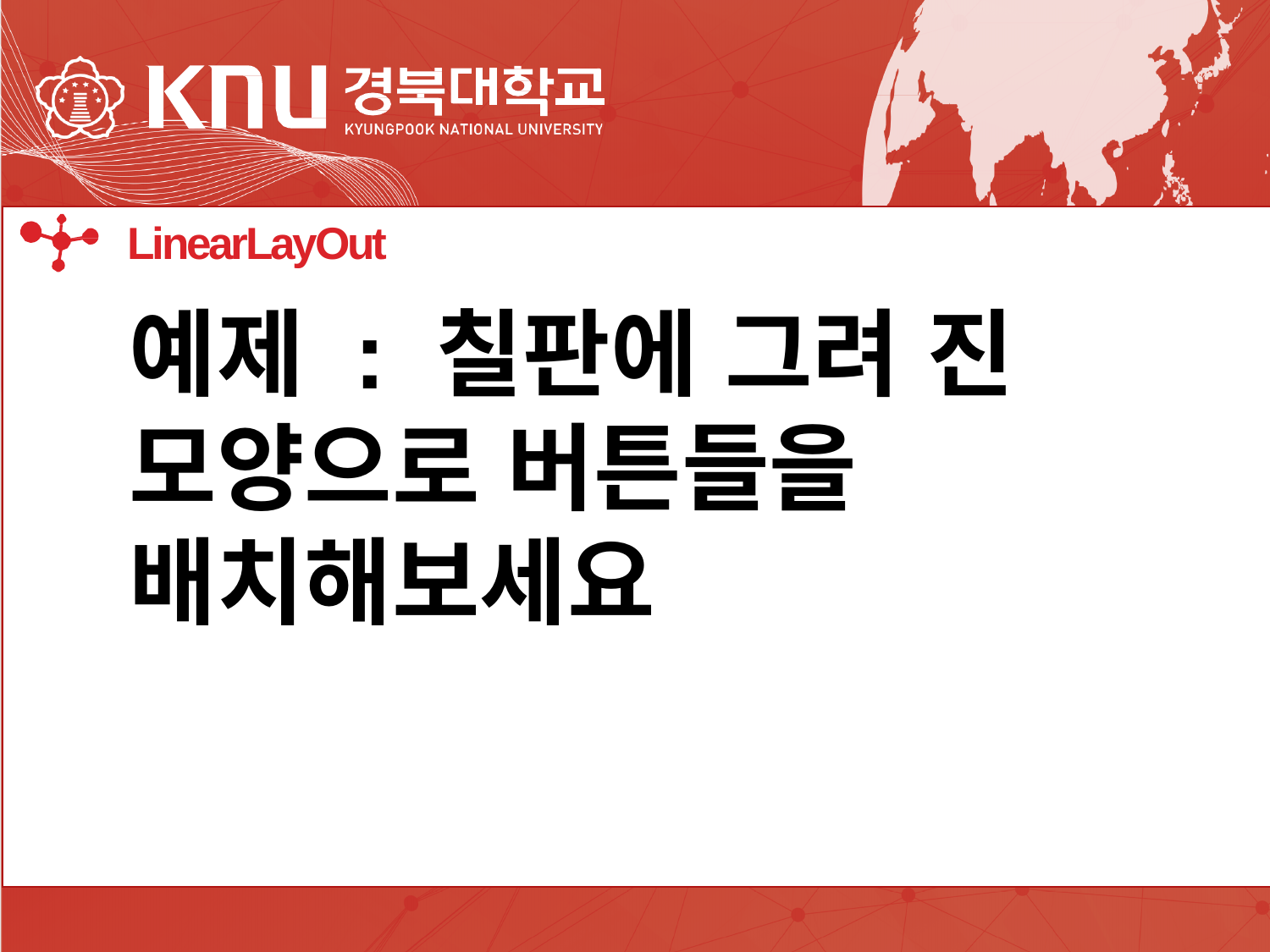

IDE

LinearLayOut

예제 : 칠판에 그려 진 모양으로 버튼들을 배치해보세요